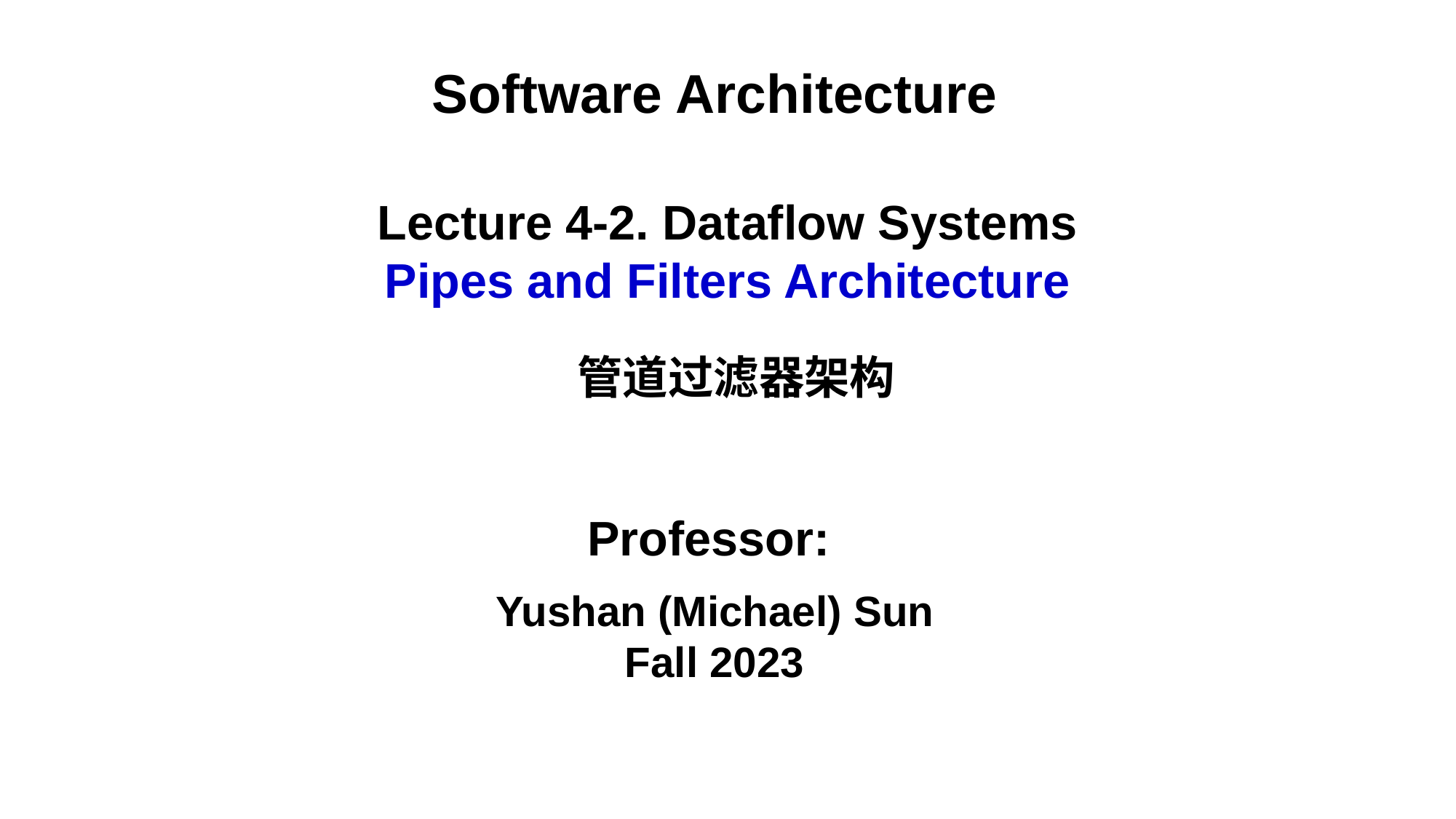

Software Architecture
Lecture 4-2. Dataflow Systems
Pipes and Filters Architecture
管道过滤器架构
Professor:
Yushan (Michael) Sun
Fall 2023